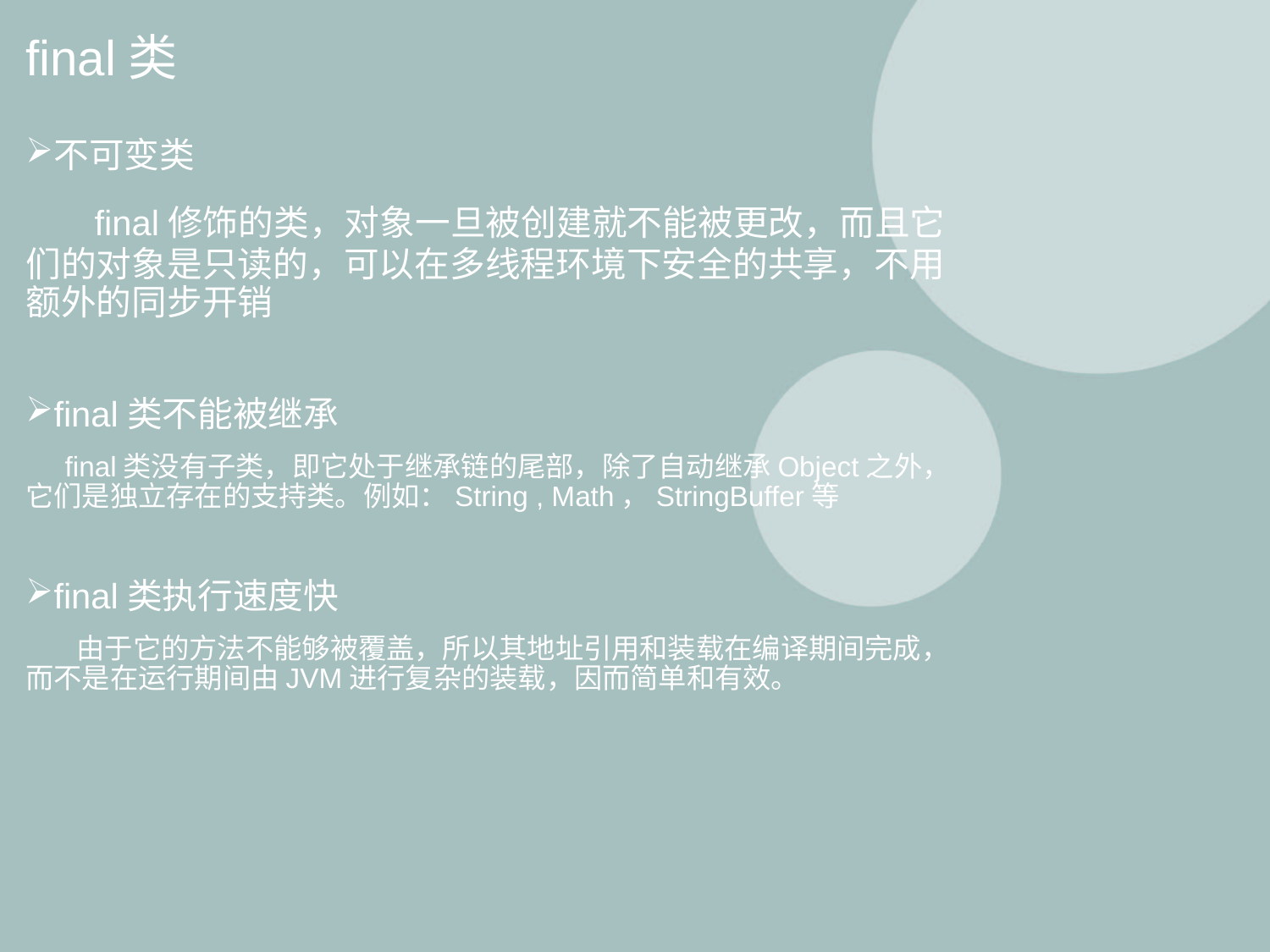

# final类
不可变类
     final修饰的类，对象一旦被创建就不能被更改，而且它们的对象是只读的，可以在多线程环境下安全的共享，不用额外的同步开销

final类不能被继承
     final类没有子类，即它处于继承链的尾部，除了自动继承Object之外，它们是独立存在的支持类。例如：String , Math，StringBuffer等

final类执行速度快
       由于它的方法不能够被覆盖，所以其地址引用和装载在编译期间完成，而不是在运行期间由JVM进行复杂的装载，因而简单和有效。